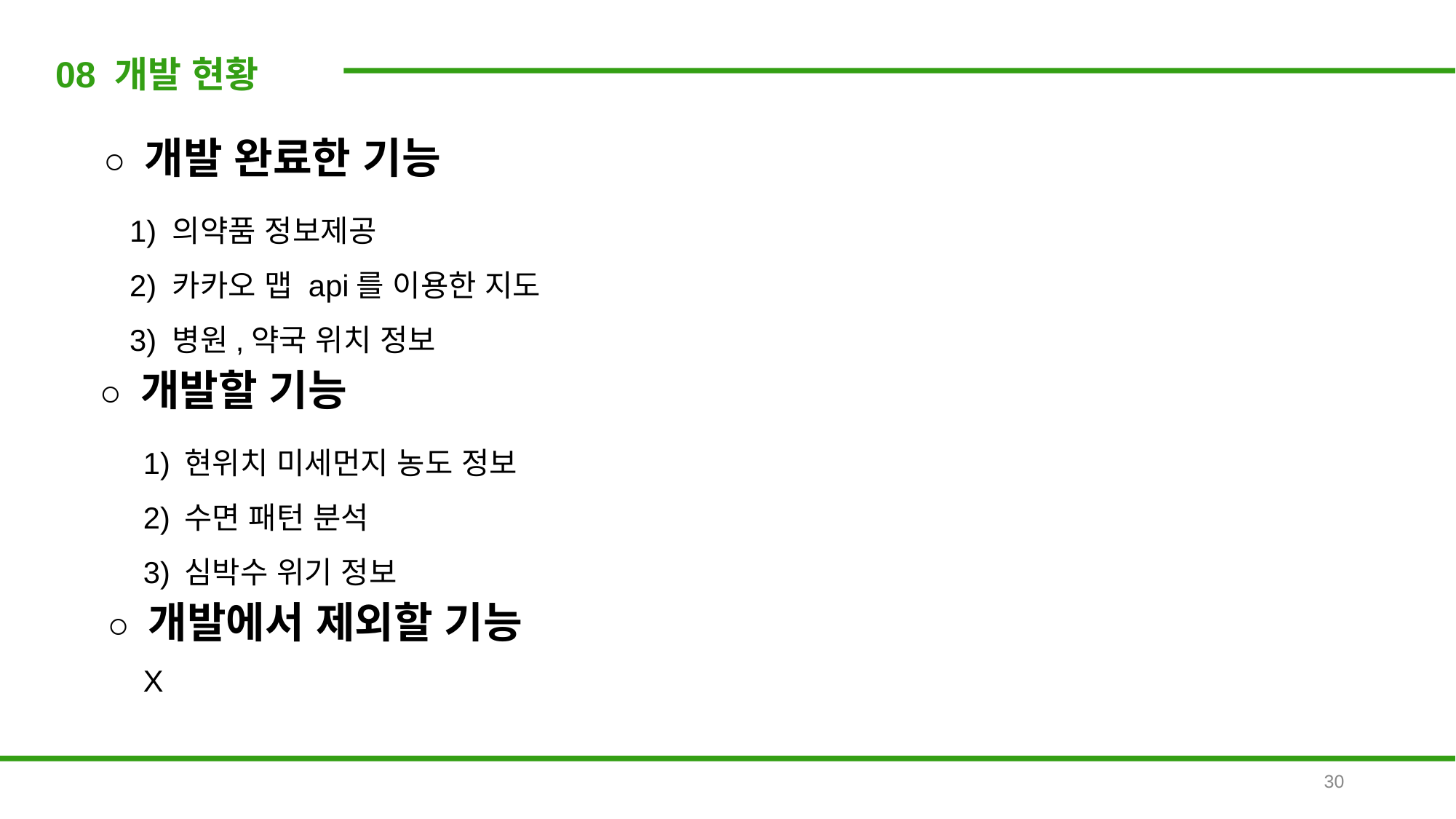

08 개발 현황

○ 개발 완료한 기능
1) 의약품 정보제공
2) 카카오 맵 api를 이용한 지도
3) 병원,약국 위치 정보
○ 개발할 기능
현위치 미세먼지 농도 정보
수면 패턴 분석
심박수 위기 정보
○ 개발에서 제외할 기능
X

30